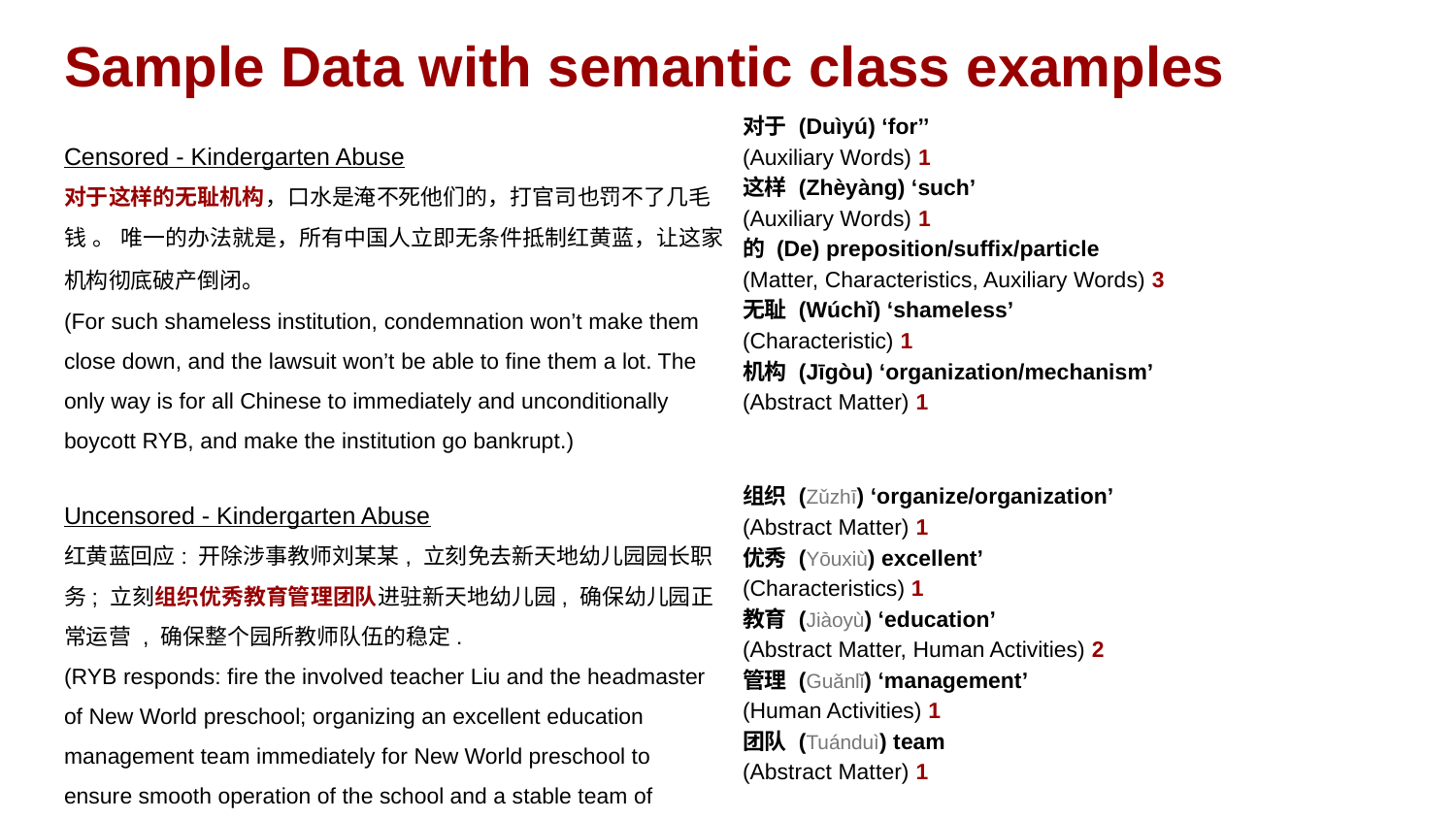

Sample Data with semantic class examples
对于 (Duìyú) ‘for’’
(Auxiliary Words) 1
这样 (Zhèyàng) ‘such’
(Auxiliary Words) 1
的 (De) preposition/suffix/particle
(Matter, Characteristics, Auxiliary Words) 3
无耻 (Wúchǐ) ‘shameless’
(Characteristic) 1
机构 (Jīgòu) ‘organization/mechanism’
(Abstract Matter) 1

组织 (Zǔzhī) ‘organize/organization’
(Abstract Matter) 1
优秀 (Yōuxiù) excellent’
(Characteristics) 1
教育 (Jiàoyù) ‘education’
(Abstract Matter, Human Activities) 2
管理 (Guǎnlǐ) ‘management’
(Human Activities) 1
团队 (Tuánduì) team
(Abstract Matter) 1

Censored - Kindergarten Abuse
对于这样的无耻机构，口水是淹不死他们的，打官司也罚不了几毛钱 。 唯一的办法就是，所有中国人立即无条件抵制红黄蓝，让这家机构彻底破产倒闭。
(For such shameless institution, condemnation won’t make them close down, and the lawsuit won’t be able to fine them a lot. The only way is for all Chinese to immediately and unconditionally boycott RYB, and make the institution go bankrupt.)
Uncensored - Kindergarten Abuse
红黄蓝回应: 开除涉事教师刘某某, 立刻免去新天地幼儿园园长职务; 立刻组织优秀教育管理团队进驻新天地幼儿园, 确保幼儿园正常运营 , 确保整个园所教师队伍的稳定.
(RYB responds: fire the involved teacher Liu and the headmaster of New World preschool; organizing an excellent education management team immediately for New World preschool to ensure smooth operation of the school and a stable team of teachers.    )